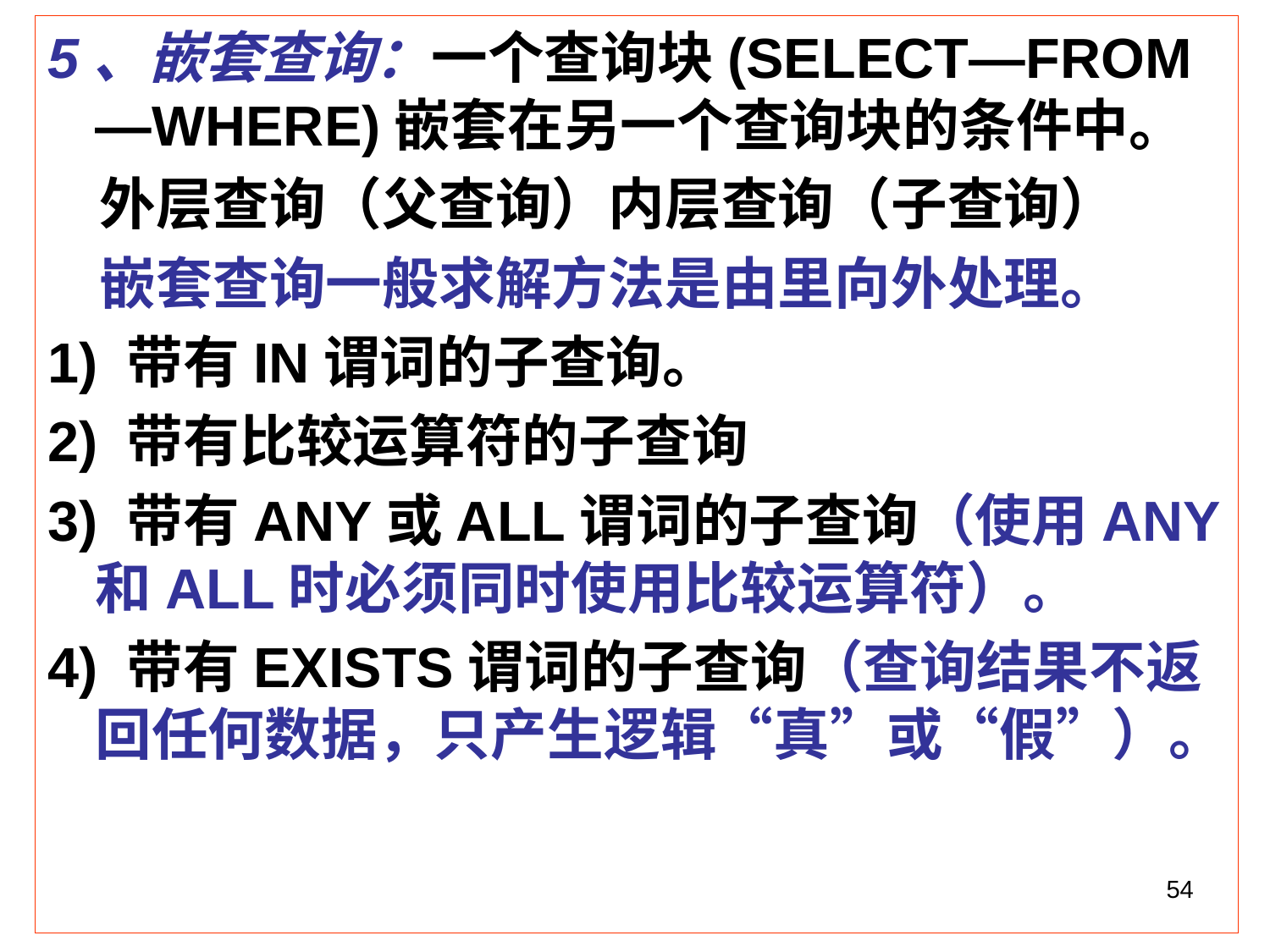

5、嵌套查询：一个查询块(SELECT—FROM—WHERE)嵌套在另一个查询块的条件中。
   外层查询（父查询）内层查询（子查询）
   嵌套查询一般求解方法是由里向外处理。
1) 带有IN谓词的子查询。
2) 带有比较运算符的子查询
3) 带有ANY或ALL谓词的子查询（使用ANY和ALL时必须同时使用比较运算符）。
4) 带有EXISTS谓词的子查询（查询结果不返回任何数据，只产生逻辑“真”或“假”）。
54